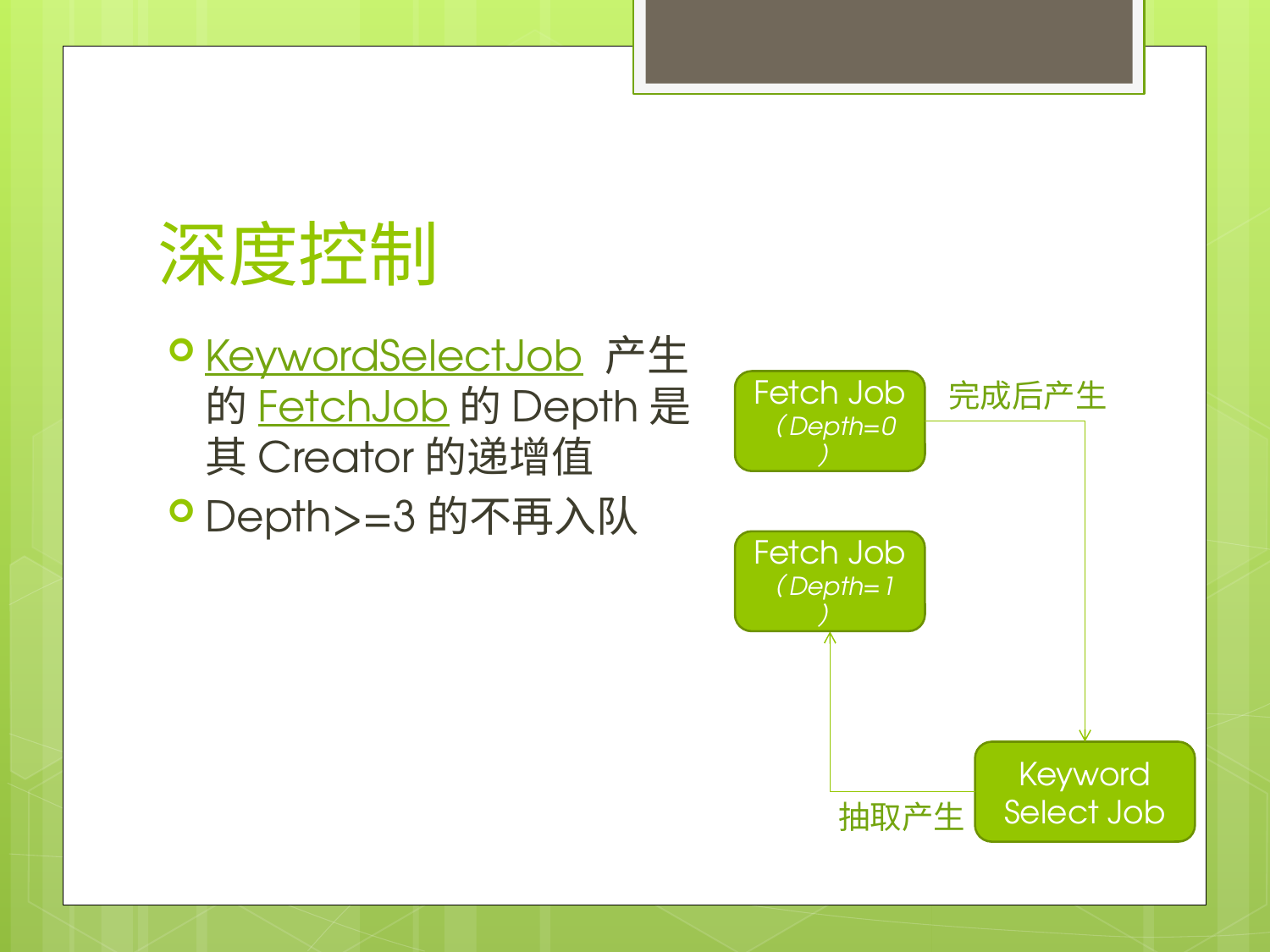

# 深度控制
KeywordSelectJob 产生的FetchJob的Depth是其Creator的递增值
Depth>=3的不再入队
完成后产生
Fetch Job
（Depth=0）
Fetch Job
（Depth=1）
Keyword Select Job
抽取产生